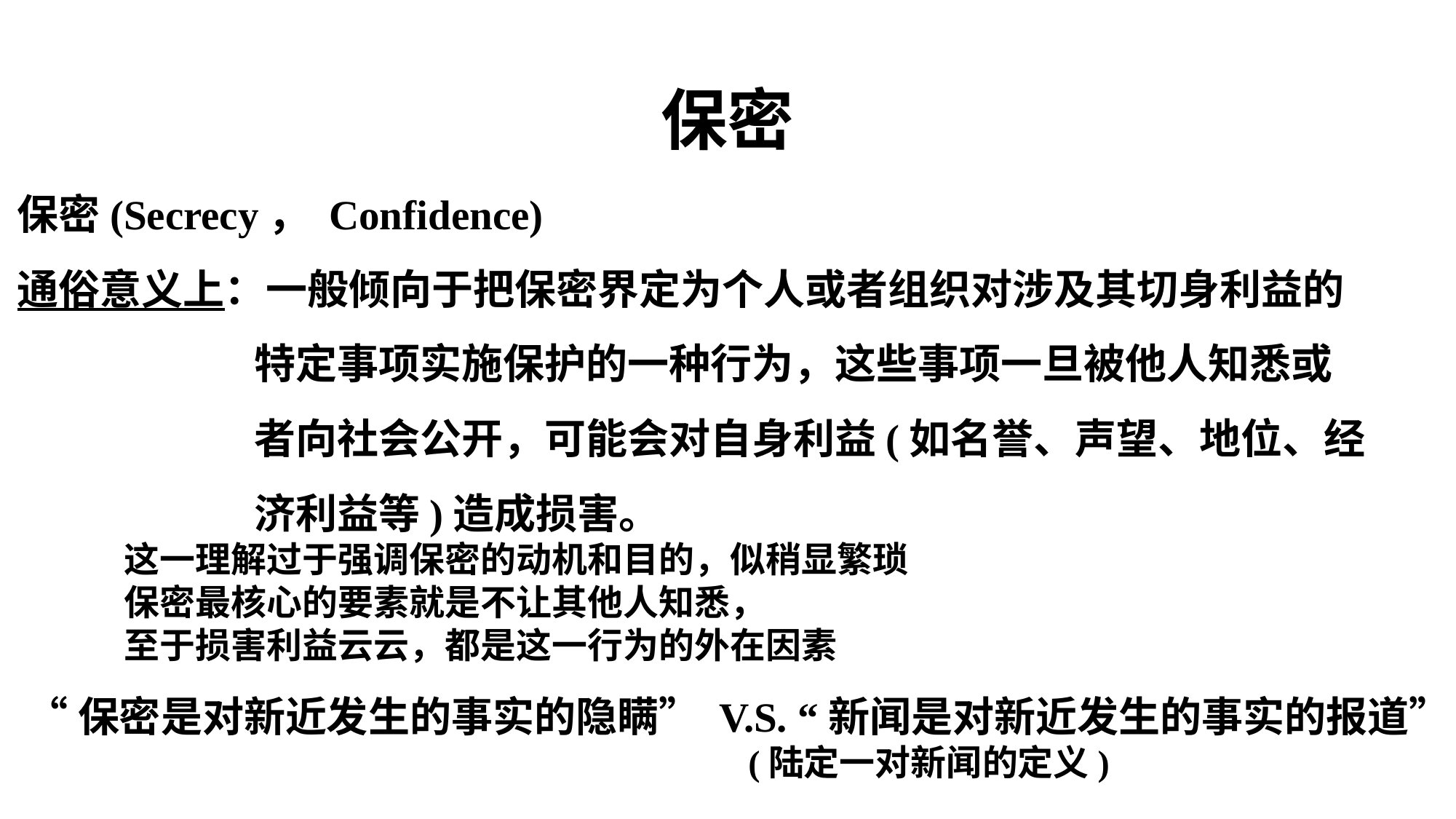

# 保密
保密(Secrecy， Confidence)
通俗意义上：一般倾向于把保密界定为个人或者组织对涉及其切身利益的
                        特定事项实施保护的一种行为，这些事项一旦被他人知悉或
                        者向社会公开，可能会对自身利益(如名誉、声望、地位、经
                        济利益等)造成损害。
			这一理解过于强调保密的动机和目的，似稍显繁琐
			保密最核心的要素就是不让其他人知悉，
			至于损害利益云云，都是这一行为的外在因素
 “保密是对新近发生的事实的隐瞒” V.S. “新闻是对新近发生的事实的报道”
                                                                                  (陆定一对新闻的定义)